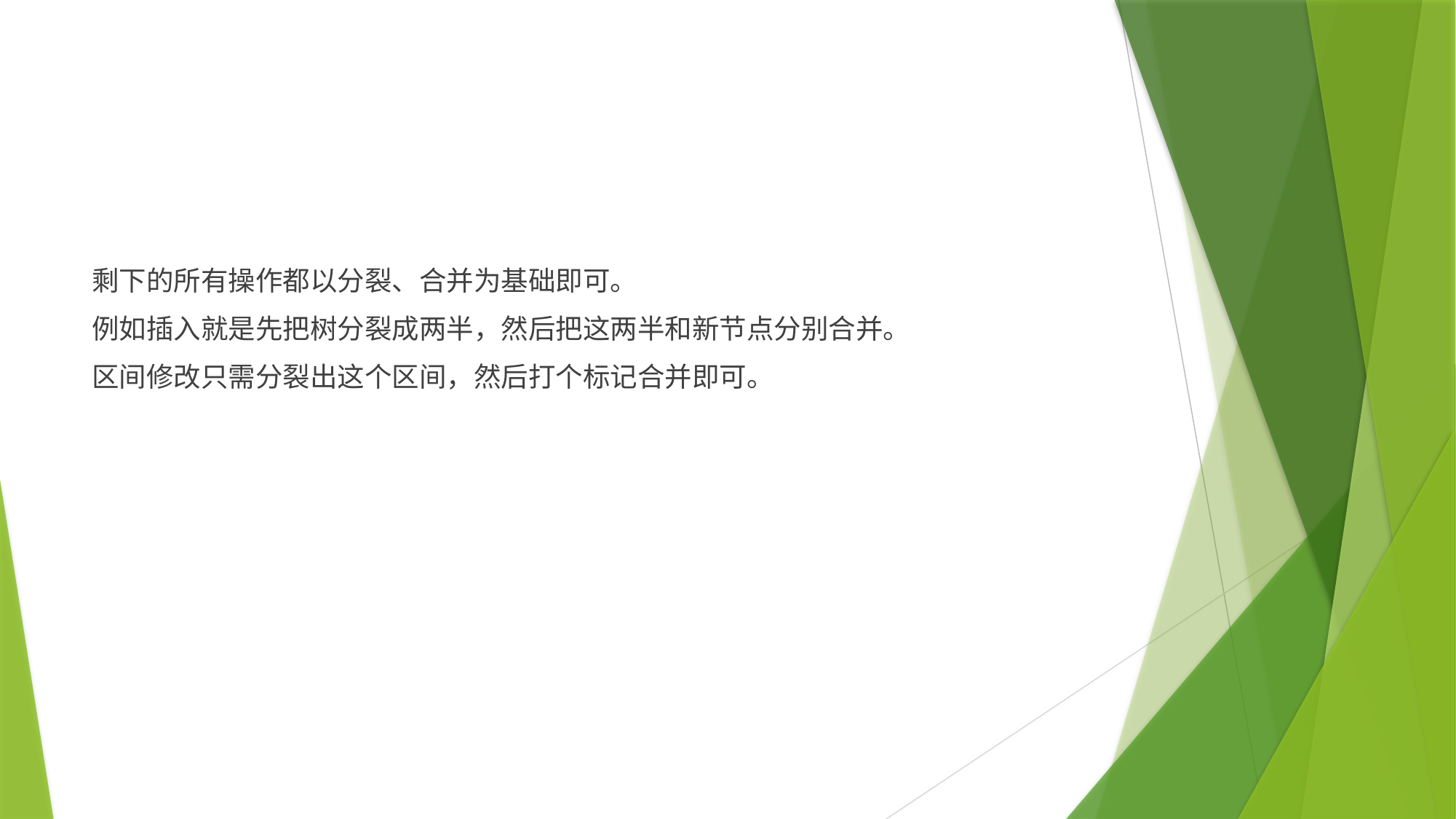

#
剩下的所有操作都以分裂、合并为基础即可。
例如插入就是先把树分裂成两半，然后把这两半和新节点分别合并。
区间修改只需分裂出这个区间，然后打个标记合并即可。